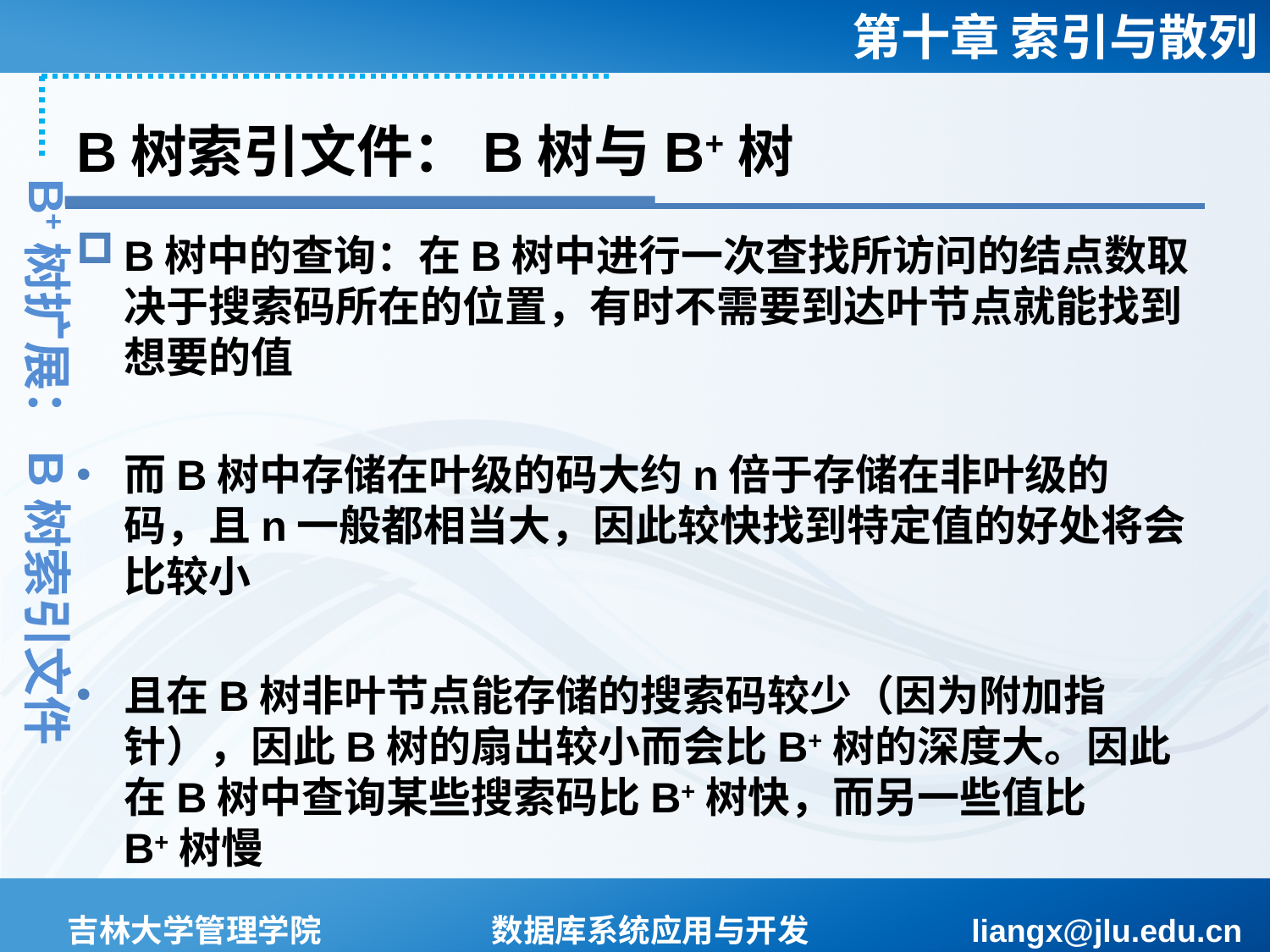

# B树索引文件：B树与B+树
B+树扩展：B树索引文件

B树中的查询：在B树中进行一次查找所访问的结点数取决于搜索码所在的位置，有时不需要到达叶节点就能找到想要的值

而B树中存储在叶级的码大约n倍于存储在非叶级的码，且n一般都相当大，因此较快找到特定值的好处将会比较小

且在B树非叶节点能存储的搜索码较少（因为附加指针），因此B树的扇出较小而会比B+树的深度大。因此在B树中查询某些搜索码比B+树快，而另一些值比B+树慢